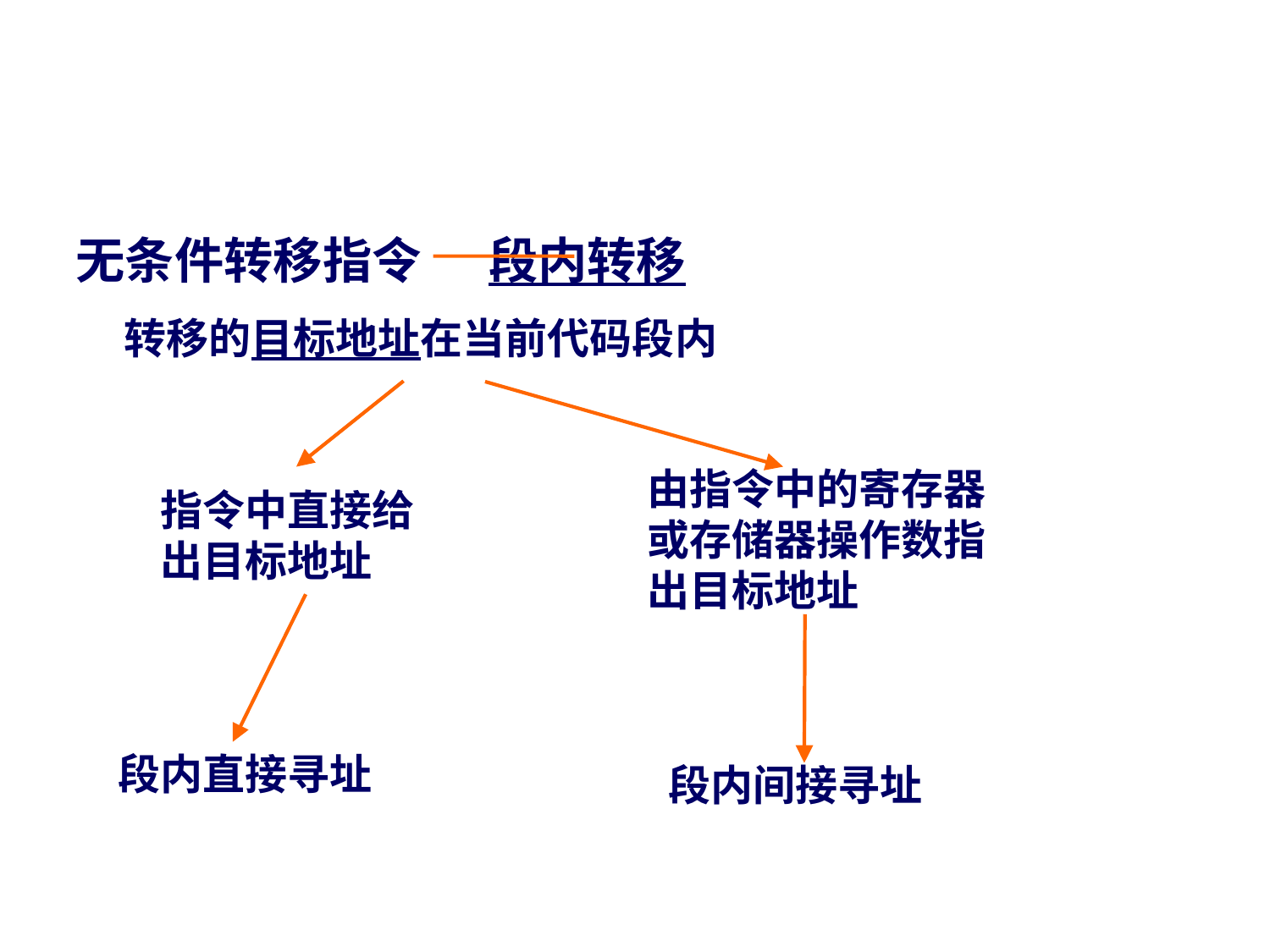

#
无条件转移指令      段内转移
    转移的目标地址在当前代码段内

由指令中的寄存器或存储器操作数指出目标地址
指令中直接给出目标地址

段内直接寻址
段内间接寻址